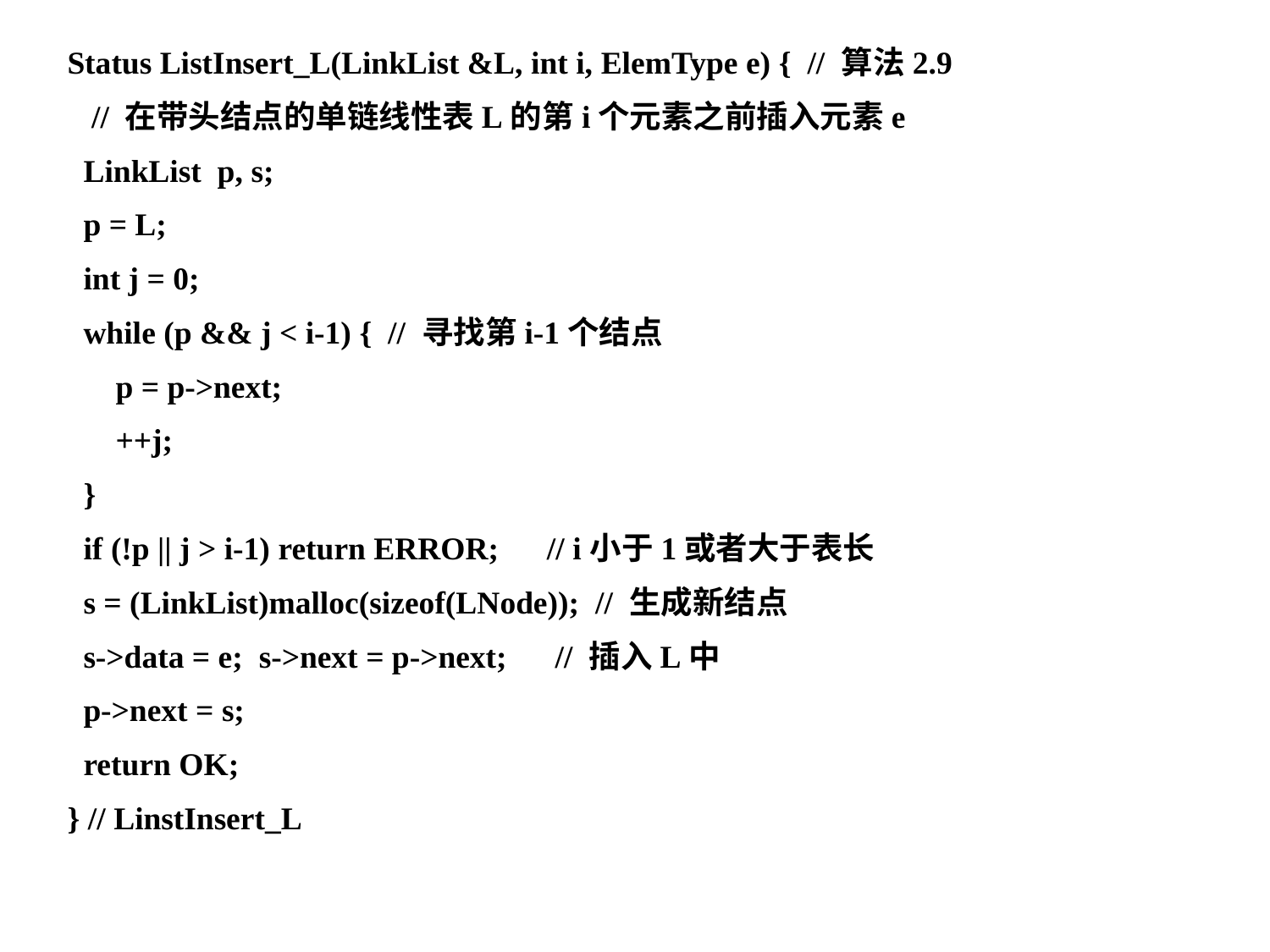

Status ListInsert_L(LinkList &L, int i, ElemType e) {  // 算法2.9
   // 在带头结点的单链线性表L的第i个元素之前插入元素e
  LinkList  p, s;
  p = L;
  int j = 0;
  while (p && j < i-1) {  // 寻找第i-1个结点
      p = p->next;
      ++j;
  }
  if (!p || j > i-1) return ERROR;      // i小于1或者大于表长
  s = (LinkList)malloc(sizeof(LNode));  // 生成新结点
  s->data = e;  s->next = p->next;      // 插入L中
  p->next = s;
  return OK;
} // LinstInsert_L